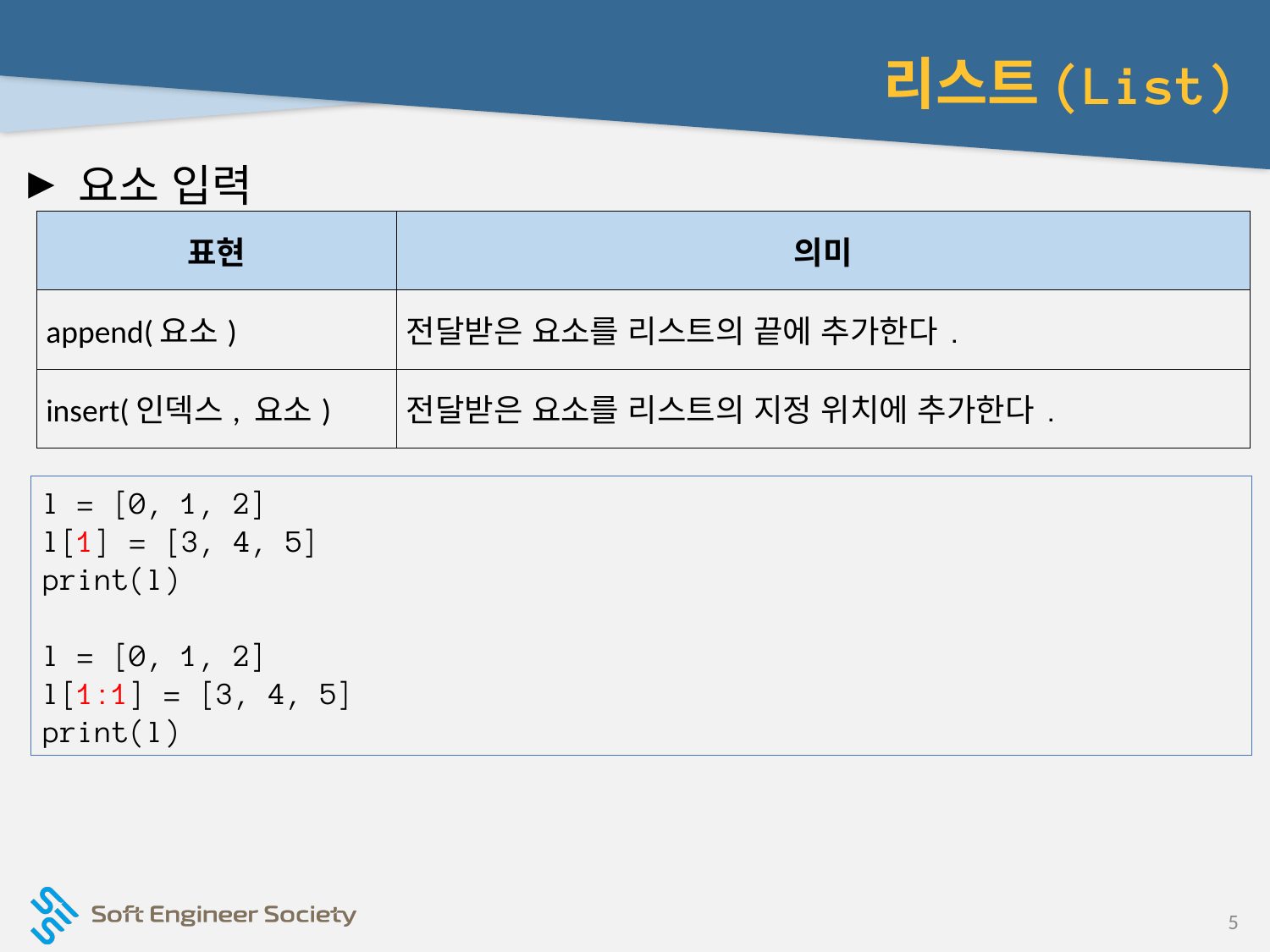

# 리스트(List)
요소 입력
| 표현 | 의미 |
| --- | --- |
| append(요소) | 전달받은 요소를 리스트의 끝에 추가한다. |
| insert(인덱스, 요소) | 전달받은 요소를 리스트의 지정 위치에 추가한다. |
l = [0, 1, 2]
l[1] = [3, 4, 5]
print(l)

l = [0, 1, 2]
l[1:1] = [3, 4, 5]
print(l)
5